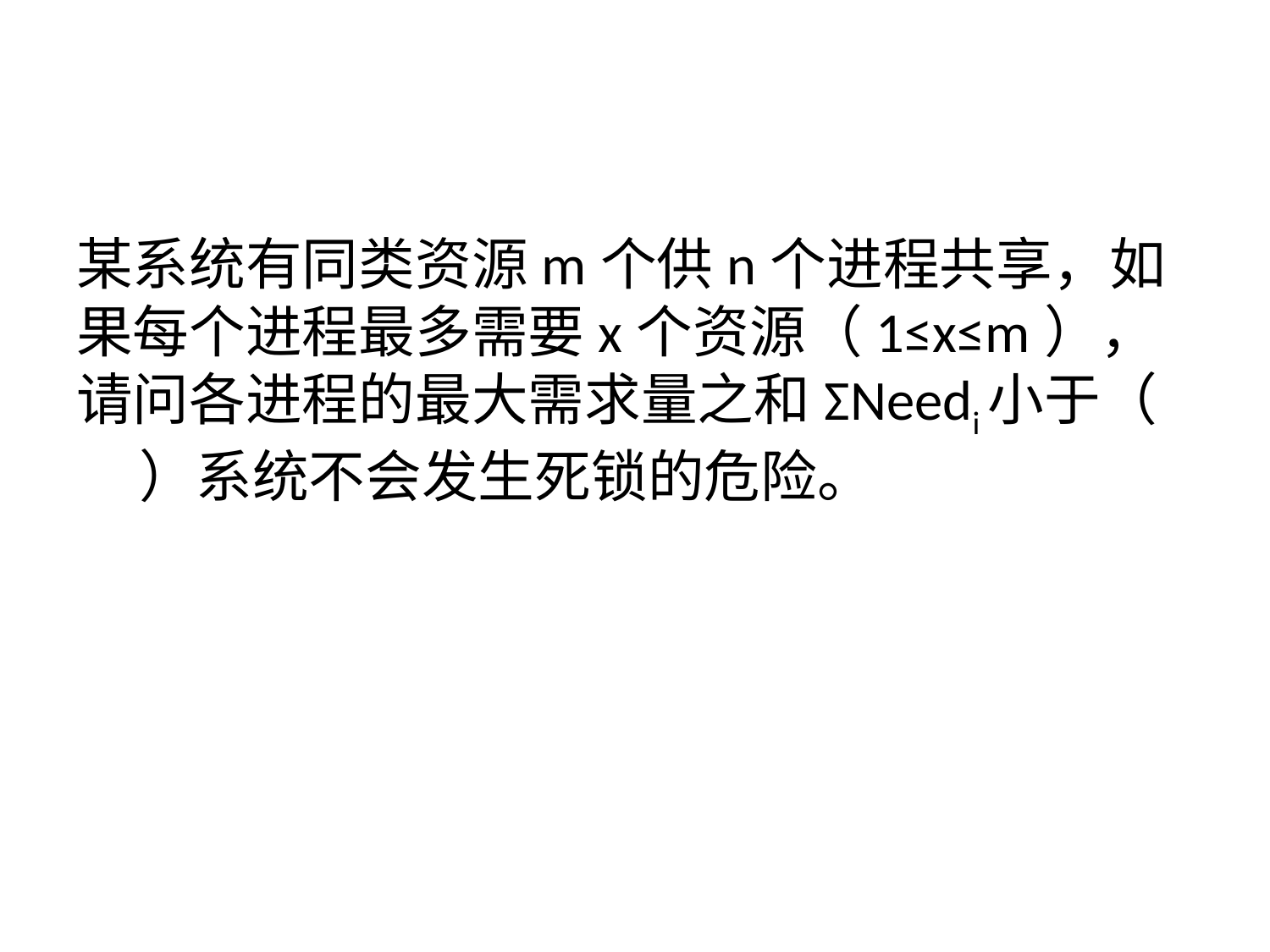

#
某系统有同类资源m个供n个进程共享，如果每个进程最多需要x个资源（1≤x≤m），请问各进程的最大需求量之和ΣNeedi小于（        ）系统不会发生死锁的危险。